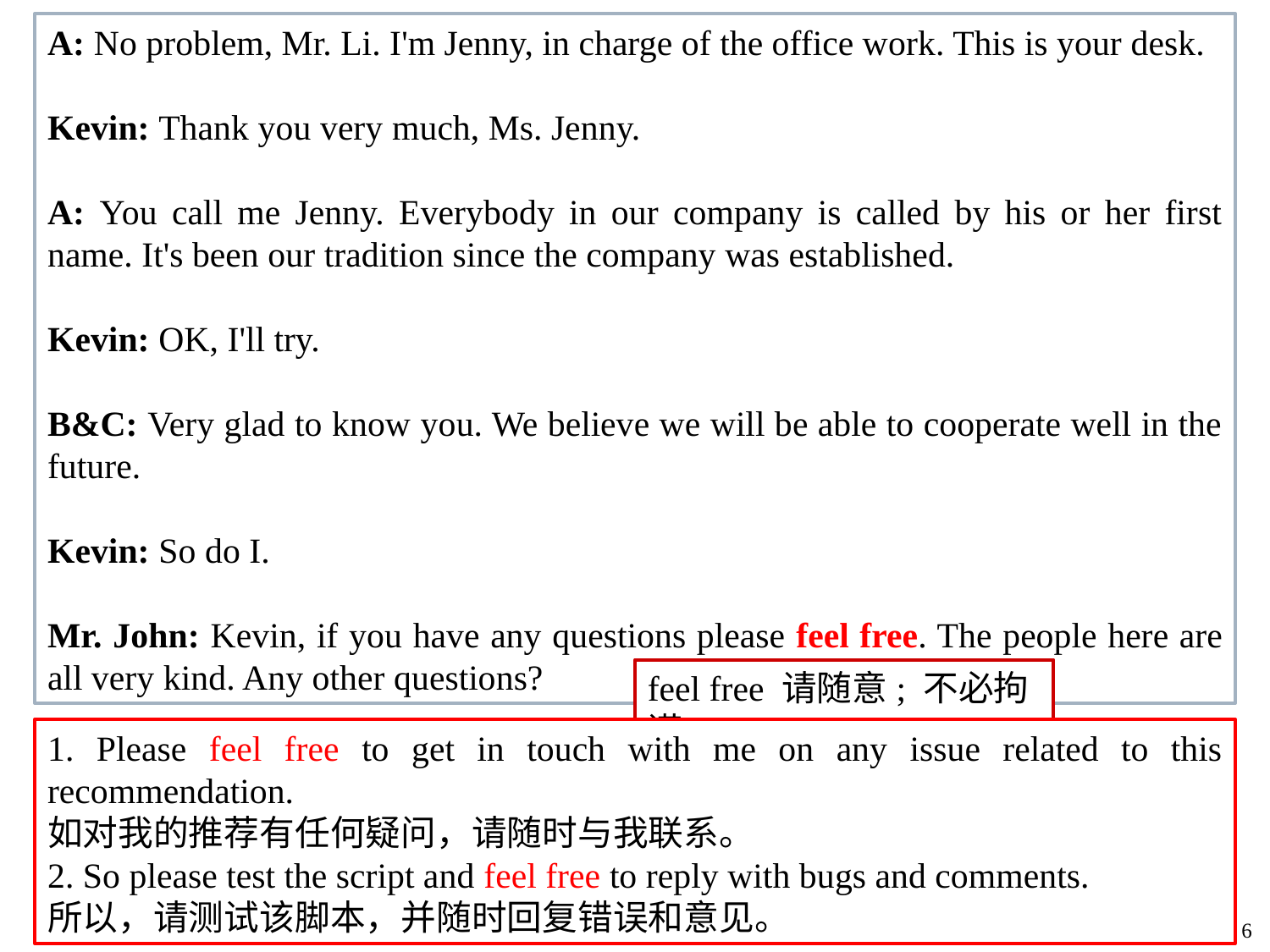

A: No problem, Mr. Li. I'm Jenny, in charge of the office work. This is your desk.

Kevin: Thank you very much, Ms. Jenny.

A: You call me Jenny. Everybody in our company is called by his or her first name. It's been our tradition since the company was established.

Kevin: OK, I'll try.

B&C: Very glad to know you. We believe we will be able to cooperate well in the future.

Kevin: So do I.

Mr. John: Kevin, if you have any questions please feel free. The people here are all very kind. Any other questions?
feel free 请随意; 不必拘谨
1. Please feel free to get in touch with me on any issue related to this recommendation.
如对我的推荐有任何疑问，请随时与我联系。
2. So please test the script and feel free to reply with bugs and comments.
所以，请测试该脚本，并随时回复错误和意见。
6